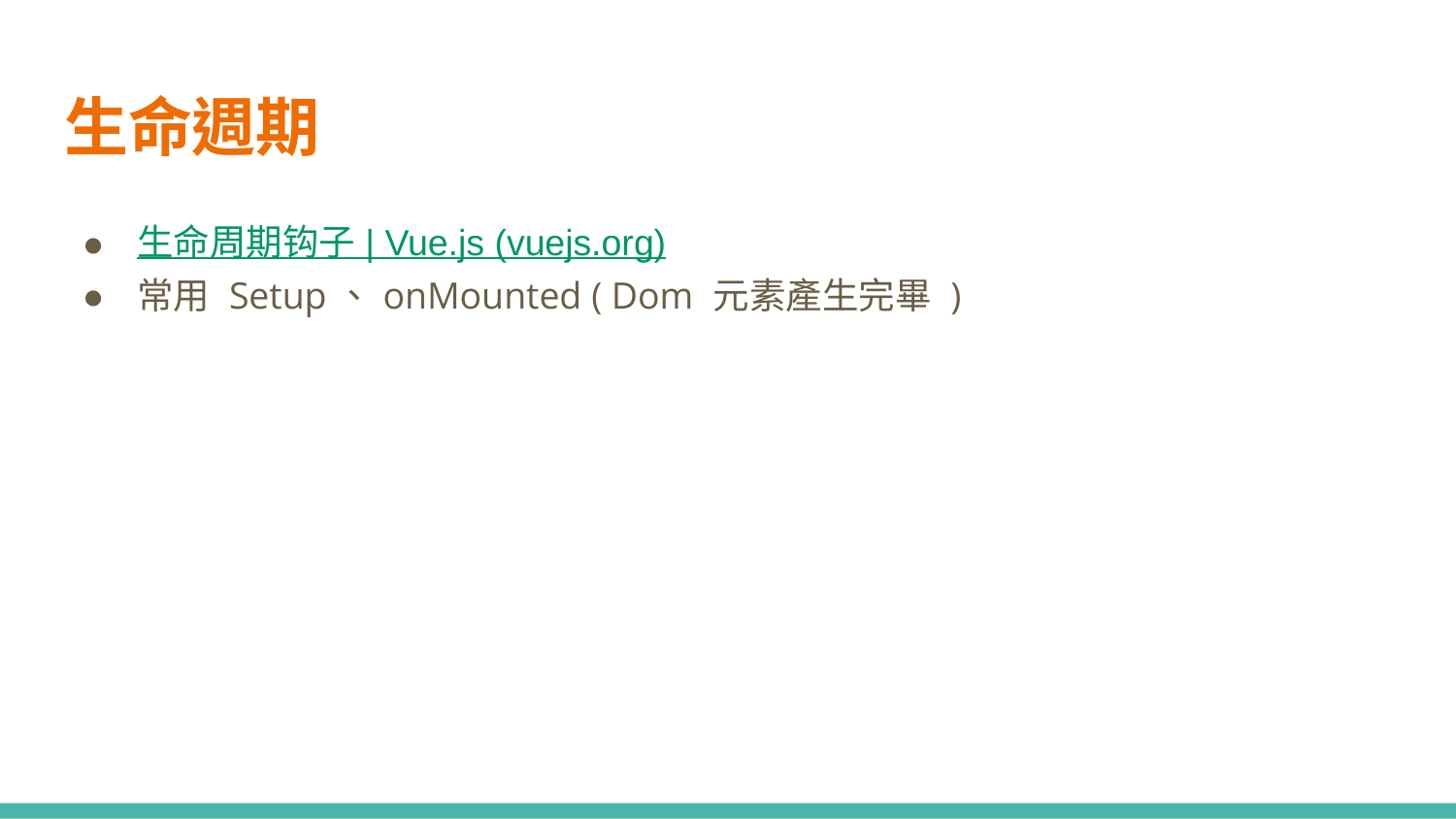

# 生命週期
生命周期钩子 | Vue.js (vuejs.org)
常用 Setup、onMounted ( Dom 元素產生完畢 )